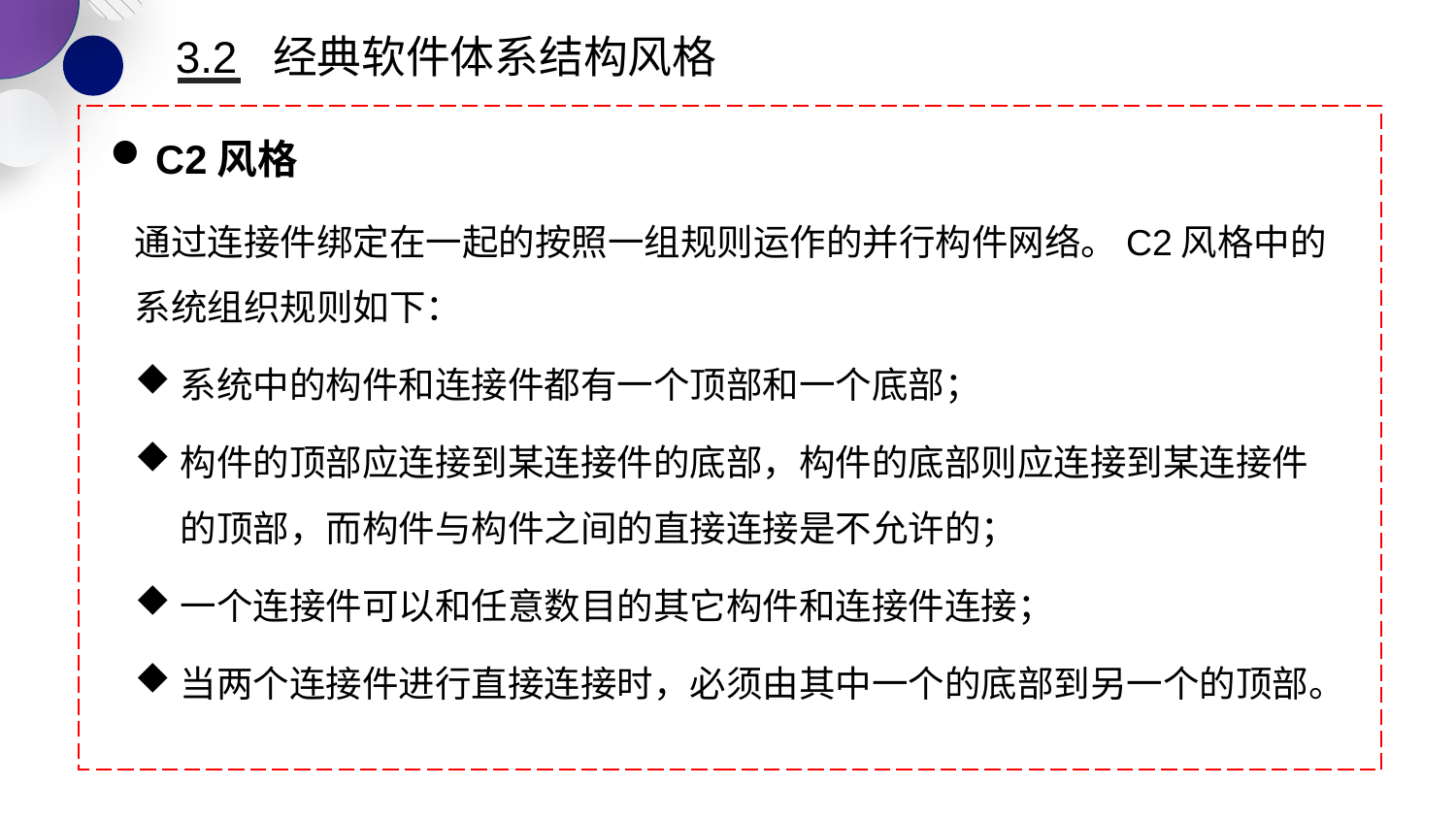

3.2  经典软件体系结构风格

C2风格
通过连接件绑定在一起的按照一组规则运作的并行构件网络。C2风格中的系统组织规则如下：
系统中的构件和连接件都有一个顶部和一个底部；
构件的顶部应连接到某连接件的底部，构件的底部则应连接到某连接件的顶部，而构件与构件之间的直接连接是不允许的；
一个连接件可以和任意数目的其它构件和连接件连接；
当两个连接件进行直接连接时，必须由其中一个的底部到另一个的顶部。